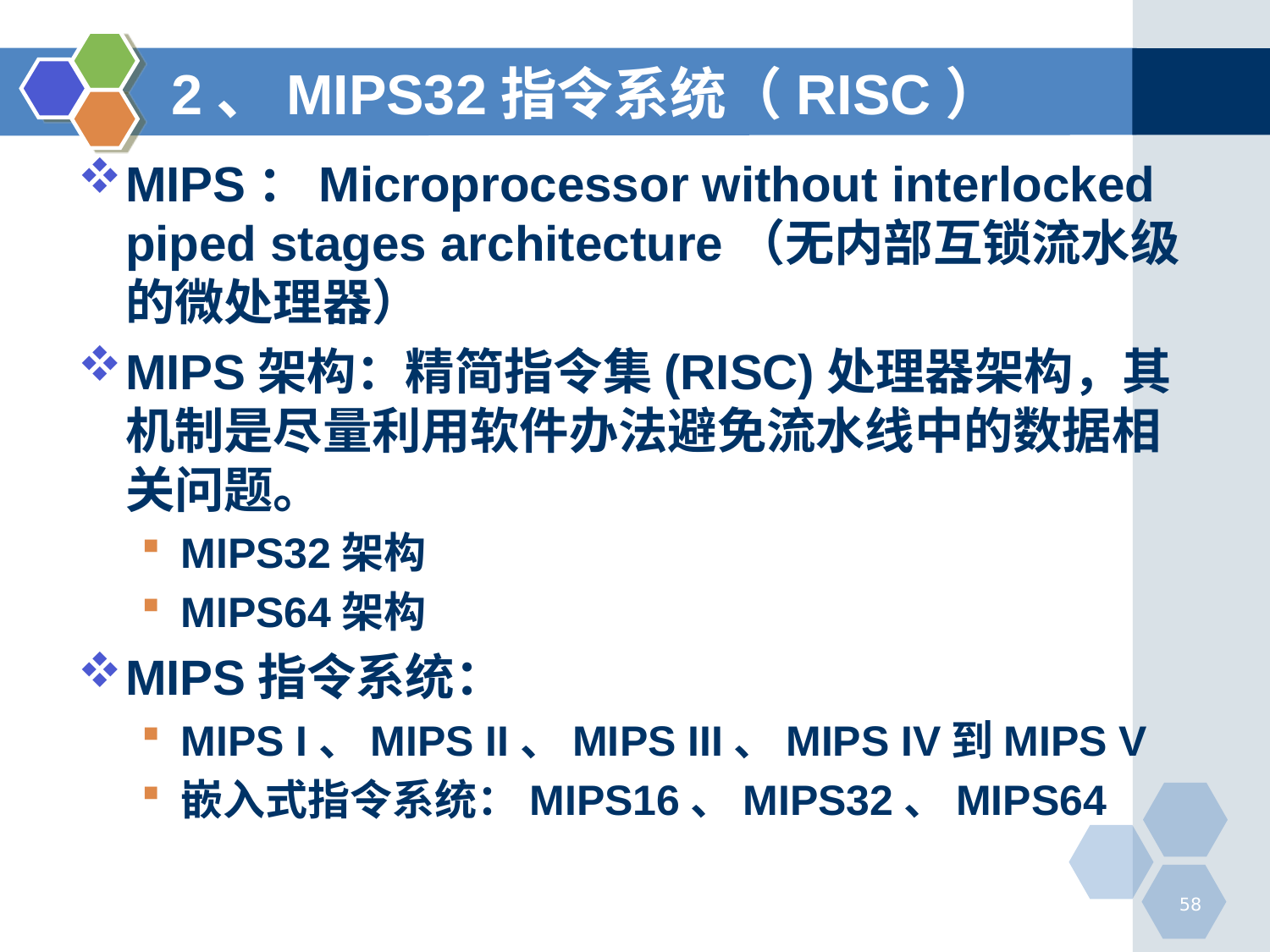

# 2、MIPS32指令系统（RISC）
MIPS：Microprocessor without interlocked piped stages architecture（无内部互锁流水级的微处理器）
MIPS架构：精简指令集(RISC)处理器架构，其机制是尽量利用软件办法避免流水线中的数据相关问题。
MIPS32架构
MIPS64架构
MIPS指令系统：
MIPS I、MIPS II、MIPS III、MIPS IV到MIPS V
嵌入式指令系统：MIPS16、MIPS32、MIPS64

58